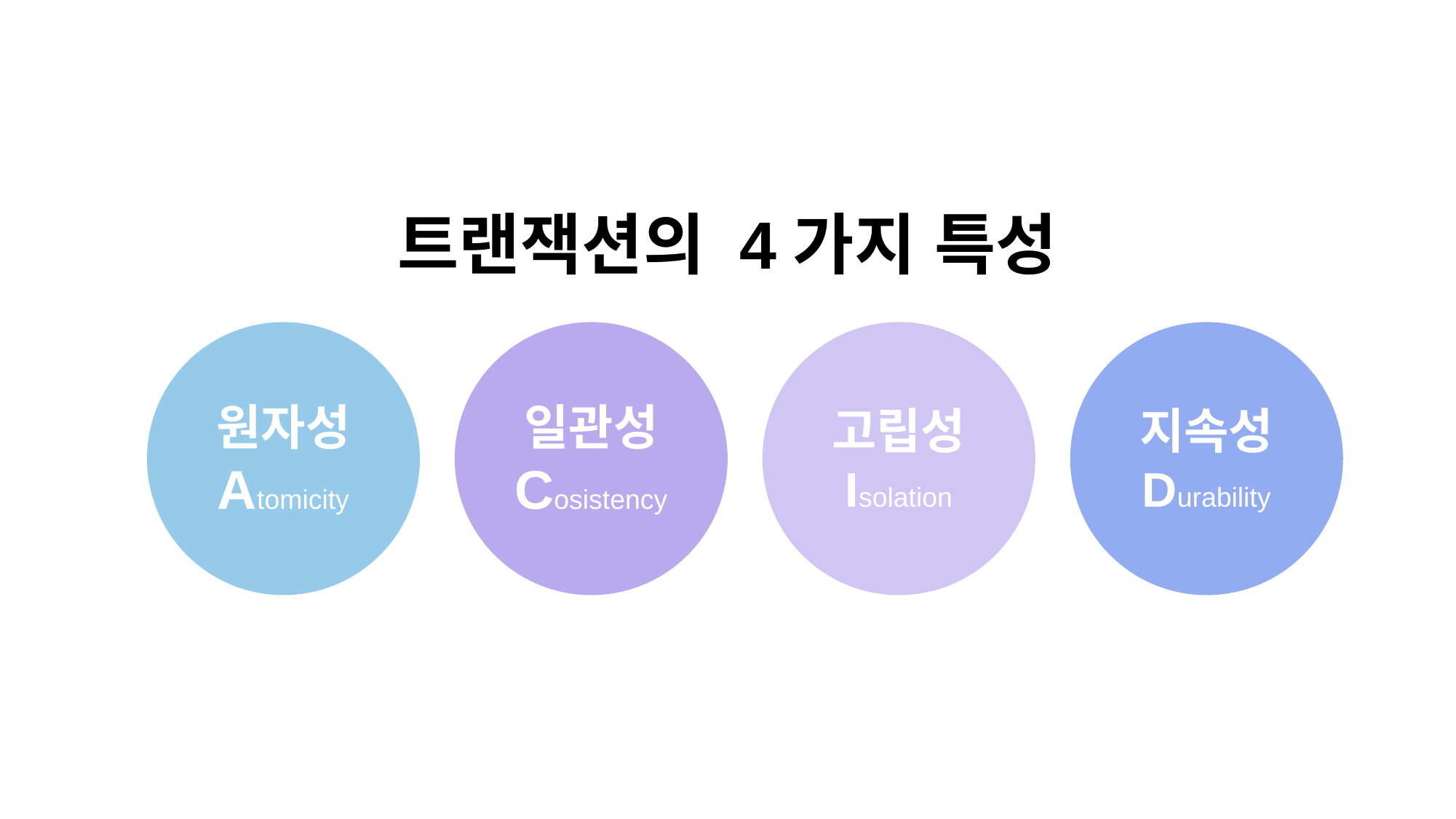

트랜잭션의 4가지 특성
원자성
Atomicity
일관성
Cosistency
고립성
Isolation
지속성
Durability